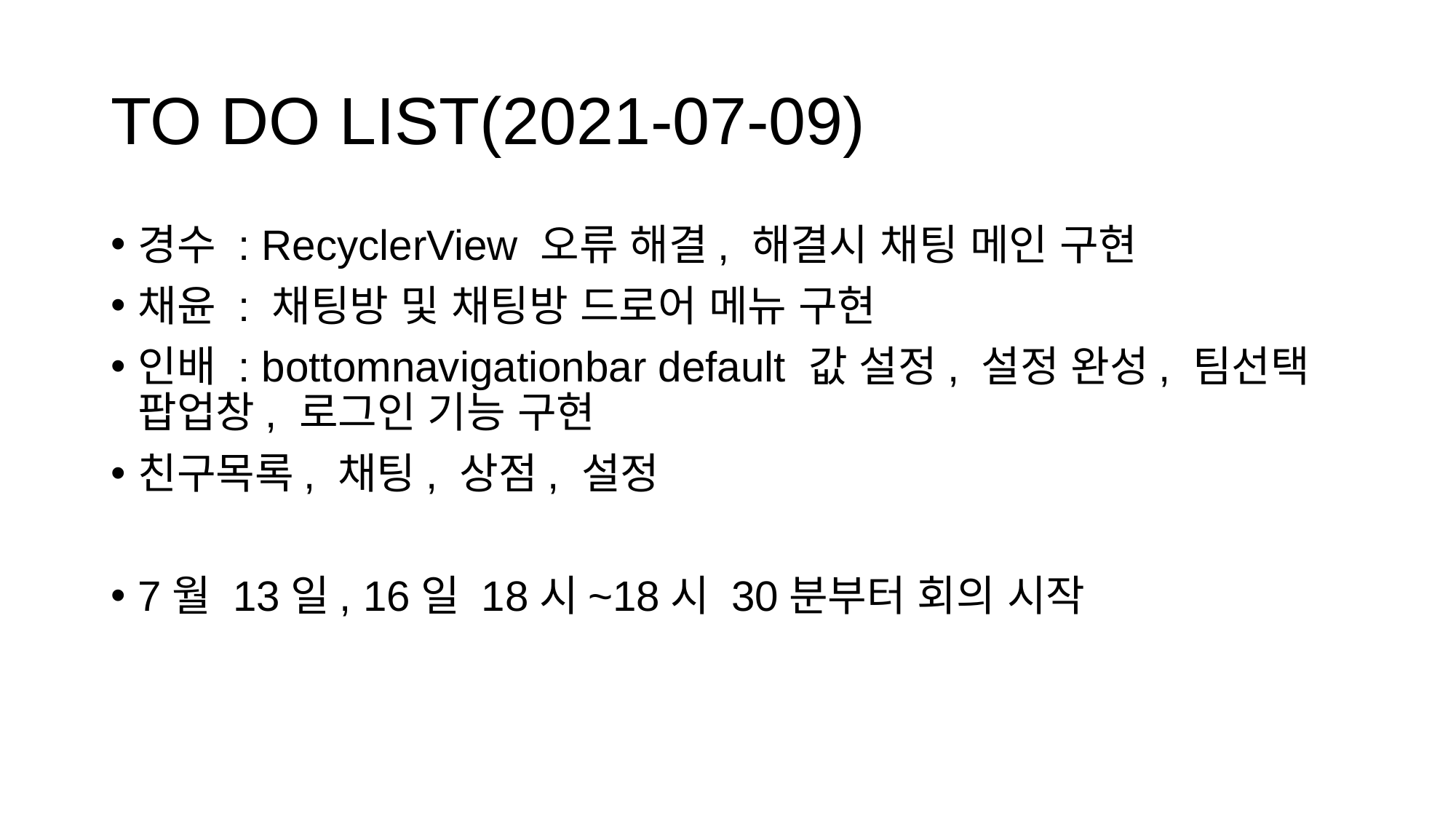

# TO DO LIST(2021-07-09)
경수 : RecyclerView 오류 해결, 해결시 채팅 메인 구현
채윤 : 채팅방 및 채팅방 드로어 메뉴 구현
인배 : bottomnavigationbar default 값 설정, 설정 완성, 팀선택 팝업창, 로그인 기능 구현
친구목록, 채팅, 상점, 설정

7월 13일, 16일 18시~18시 30분부터 회의 시작